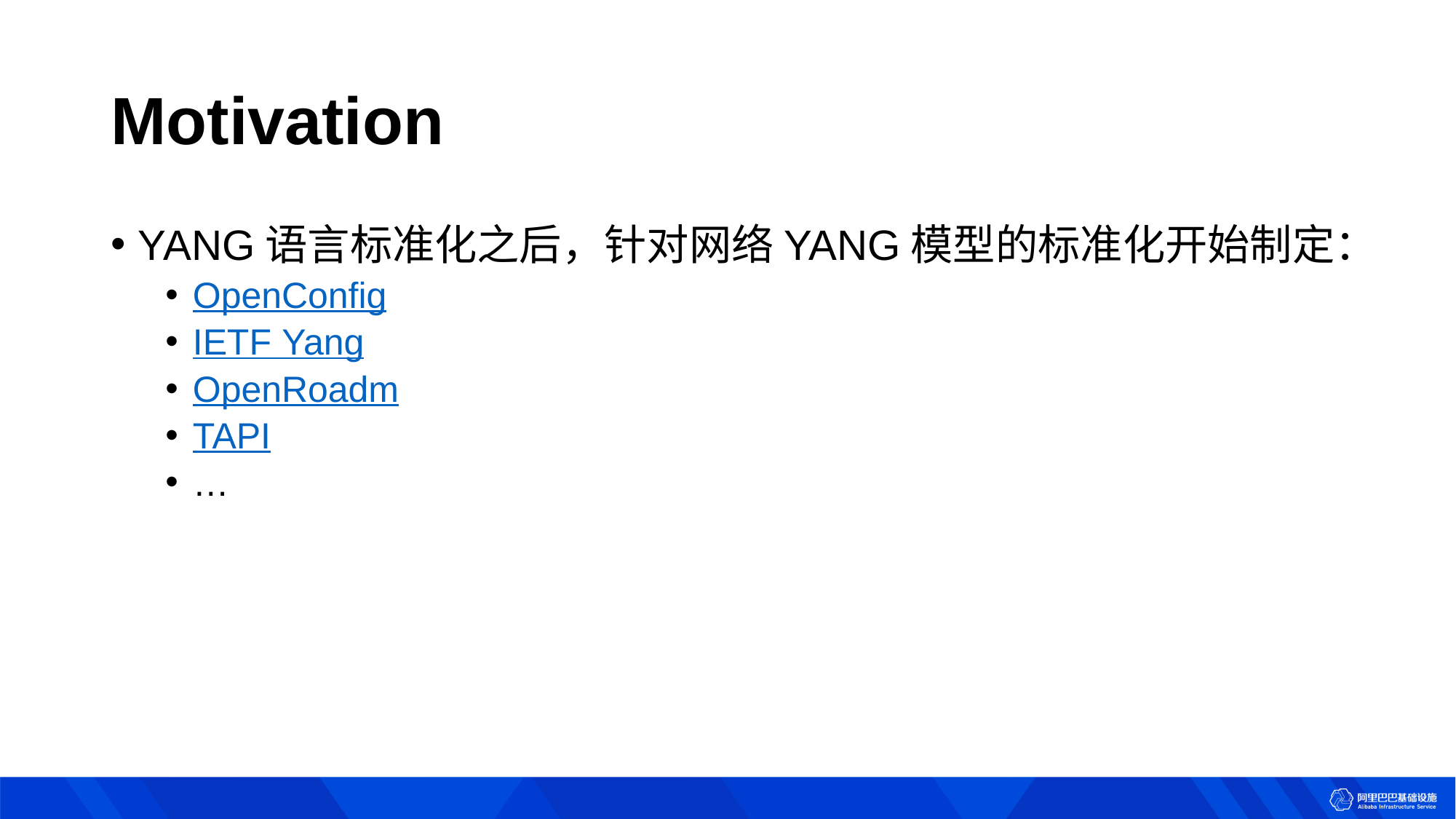

# Motivation
YANG语言标准化之后，针对网络YANG模型的标准化开始制定：
OpenConfig
IETF Yang
OpenRoadm
TAPI
…